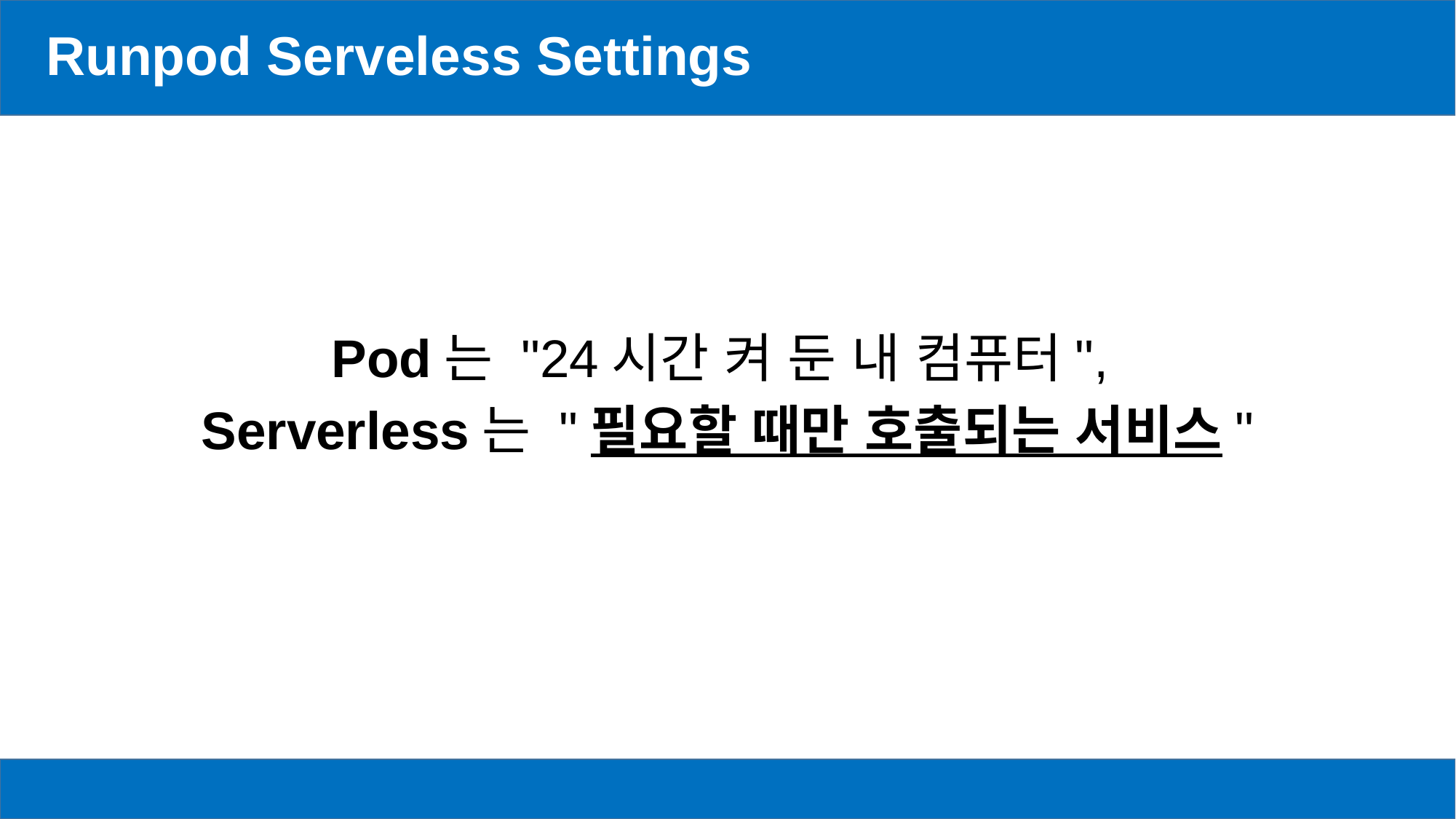

# Runpod Serveless Settings
Pod는 "24시간 켜 둔 내 컴퓨터",
Serverless는 "필요할 때만 호출되는 서비스"